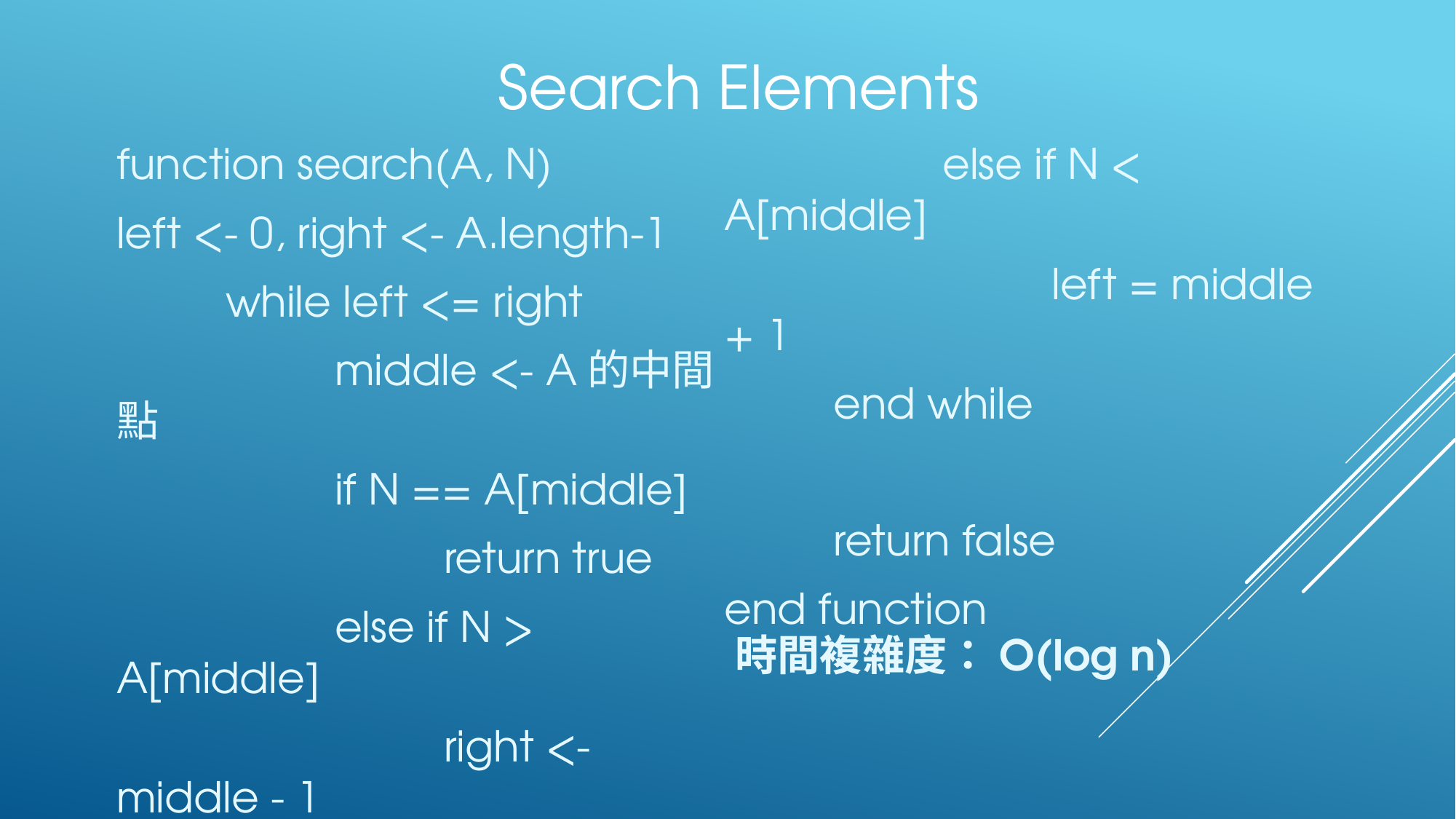

Search Elements
function search(A, N)
left <- 0, right <- A.length-1
	while left <= right
		middle <- A的中間點
		if N == A[middle]
			return true
		else if N > A[middle]
			right <- middle - 1
		else if N < A[middle]
			left = middle + 1
	end while

	return false
end function

時間複雜度：O(log n)